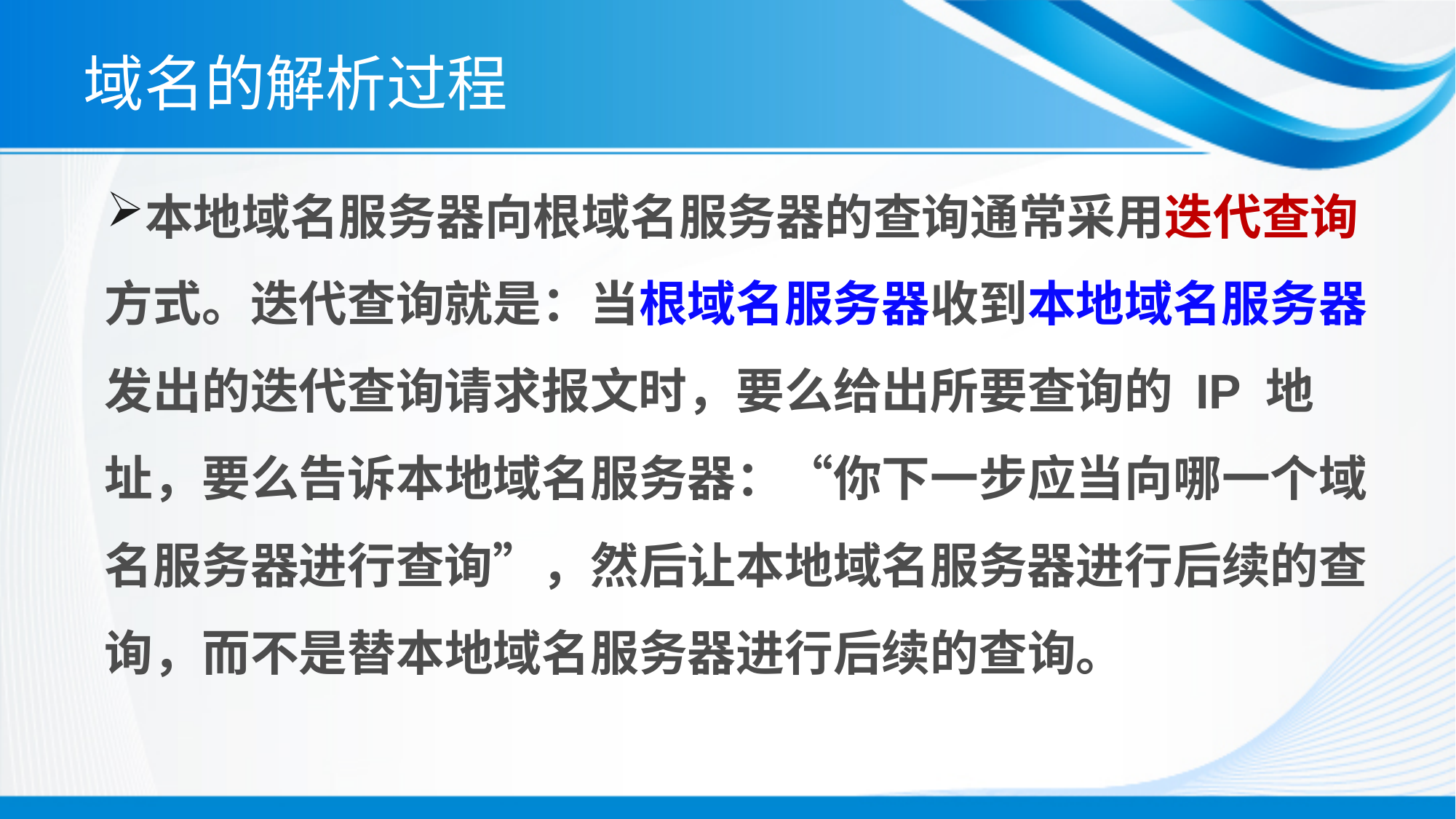

# 域名的解析过程
本地域名服务器向根域名服务器的查询通常采用迭代查询方式。迭代查询就是：当根域名服务器收到本地域名服务器发出的迭代查询请求报文时，要么给出所要查询的 IP 地址，要么告诉本地域名服务器：“你下一步应当向哪一个域名服务器进行查询”，然后让本地域名服务器进行后续的查询，而不是替本地域名服务器进行后续的查询。